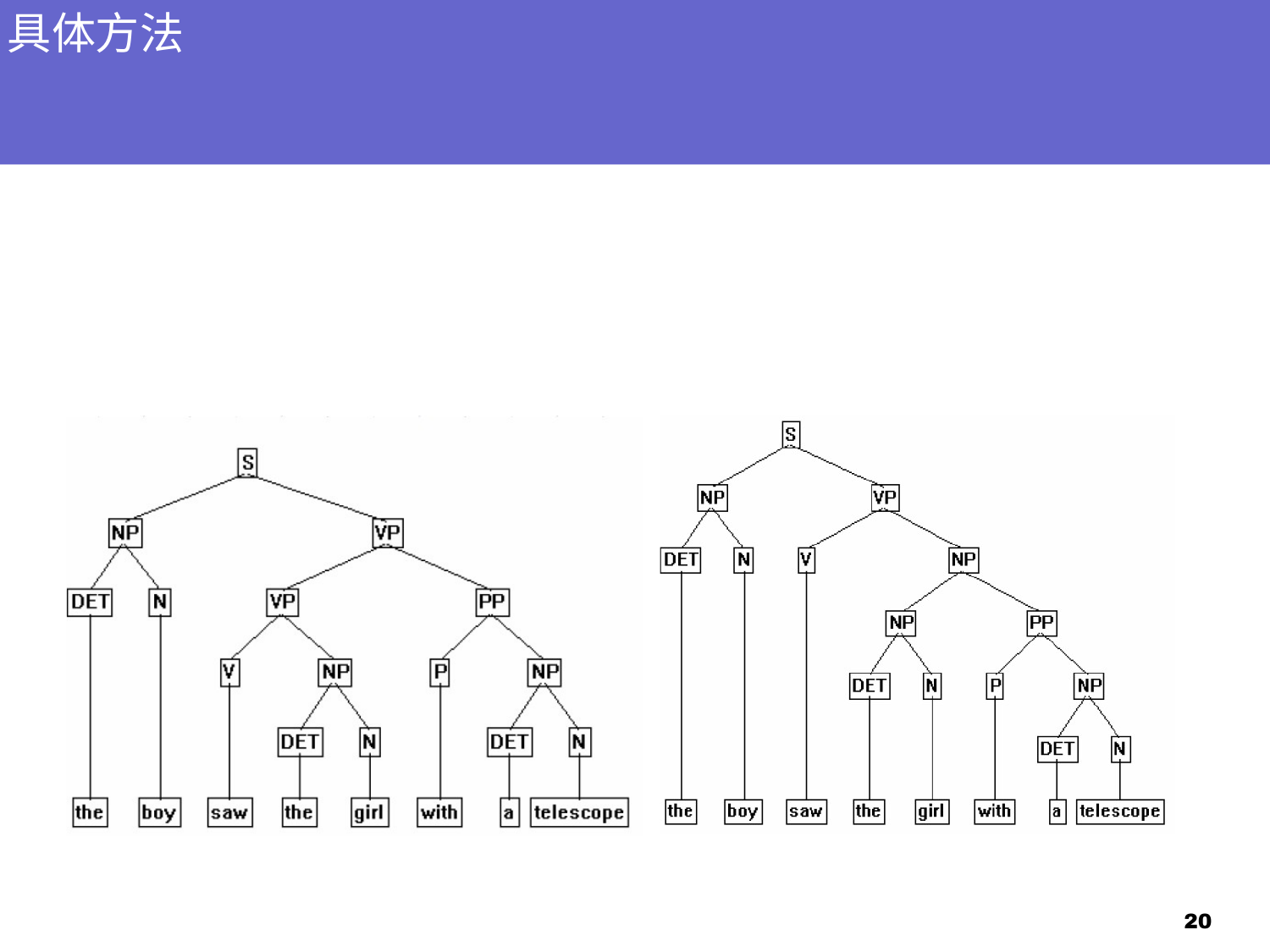

# 具体方法
用规则分析句子“the boy saw the girl with a telescope”

20